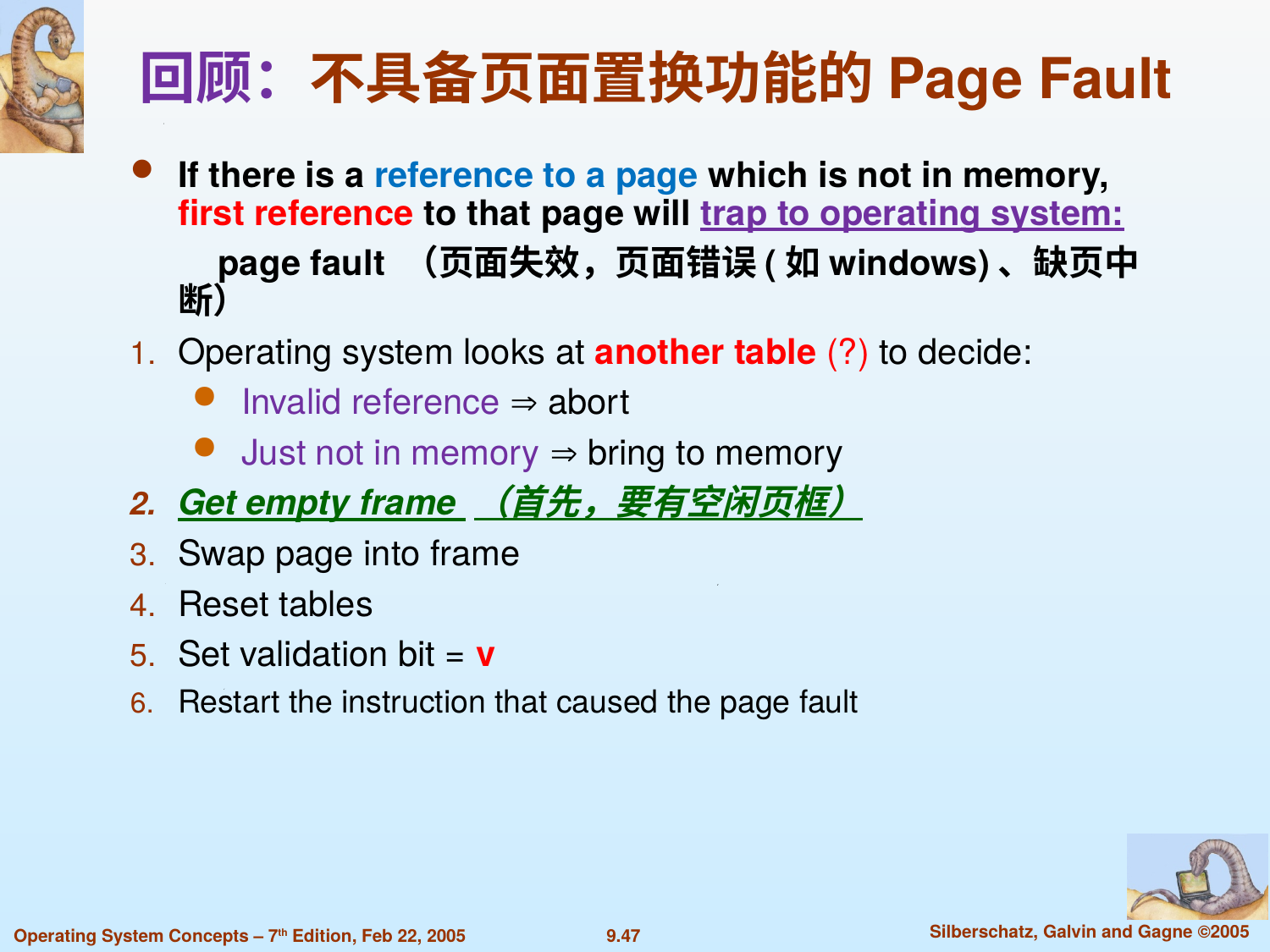

回顾：不具备页面置换功能的Page Fault
If there is a reference to a page which is not in memory, first reference to that page will trap to operating system:
         page fault （页面失效，页面错误(如windows)、缺页中断）
Operating system looks at another table (?) to decide:
Invalid reference ⇒ abort
Just not in memory ⇒ bring to memory
Get empty frame （首先，要有空闲页框）
Swap page into frame
Reset tables
Set validation bit = v
Restart the instruction that caused the page fault